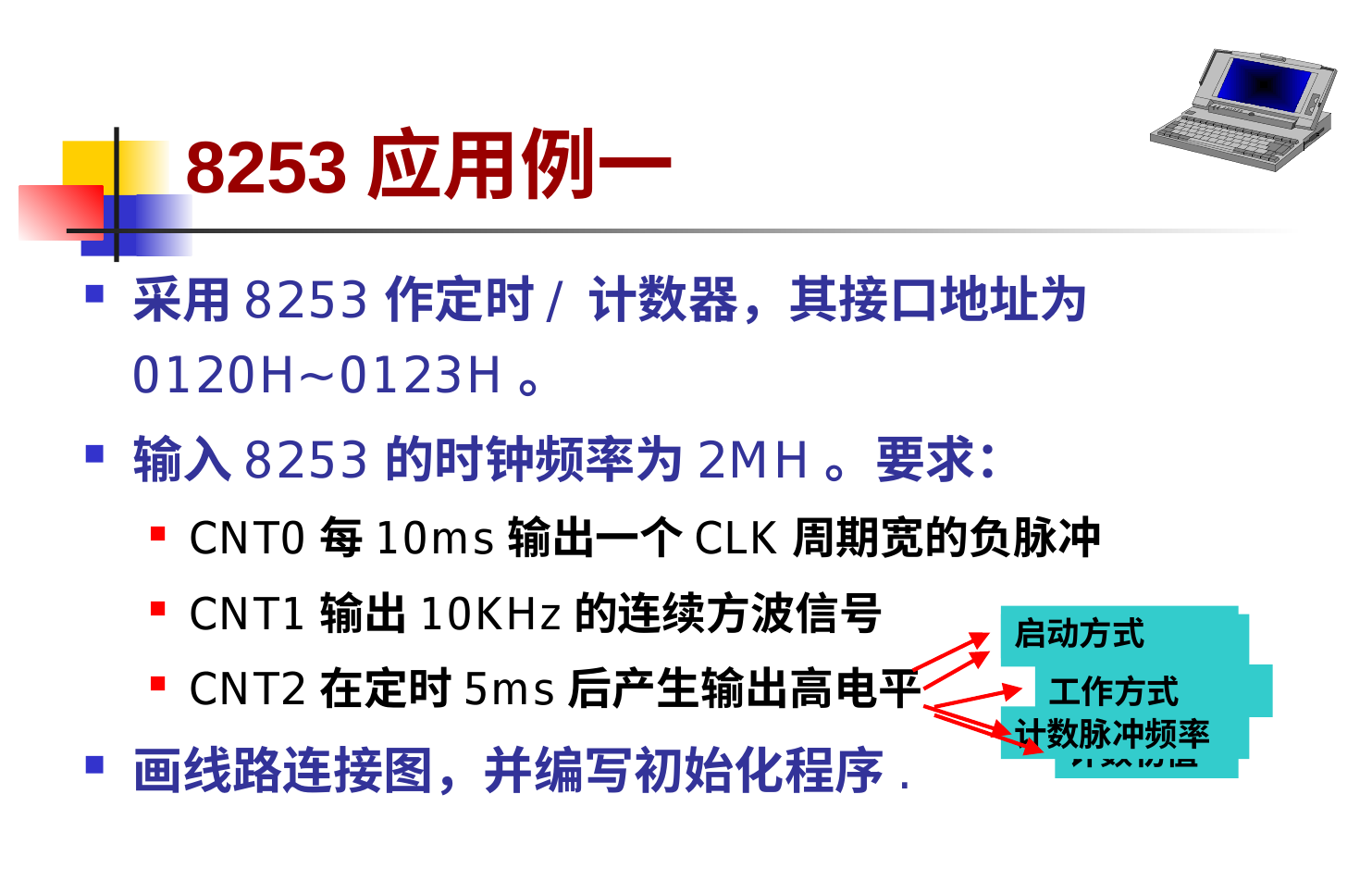

# 8253应用例一
采用8253作定时/计数器，其接口地址为0120H~0123H。
输入8253的时钟频率为2MH。要求：
CNT0每10ms输出一个CLK周期宽的负脉冲
CNT1输出10KHz的连续方波信号
CNT2在定时5ms后产生输出高电平
画线路连接图，并编写初始化程序.
启动方式
工作的计数器

工作方式

计数脉冲频率

计数初值
36